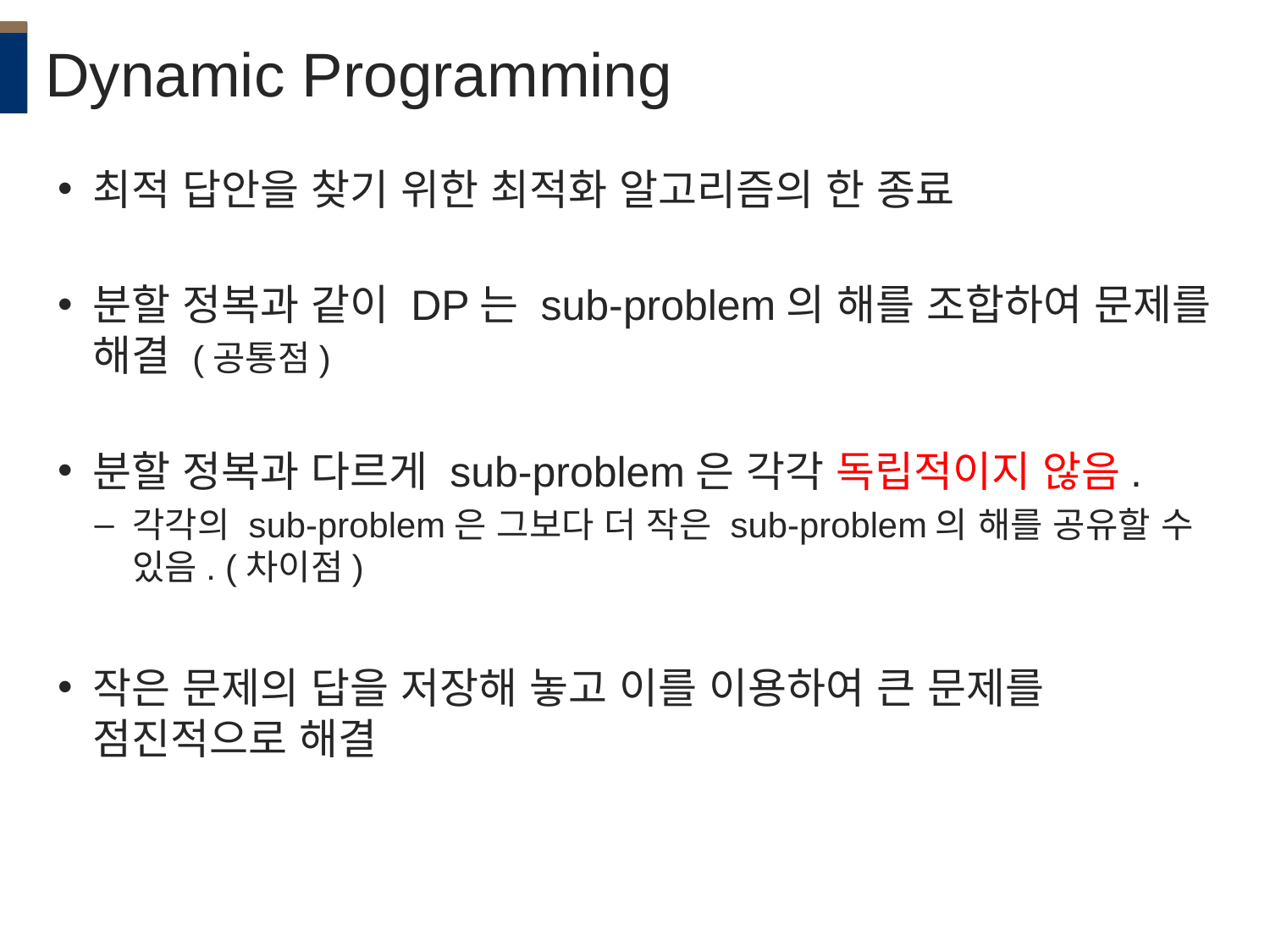

# Dynamic Programming
최적 답안을 찾기 위한 최적화 알고리즘의 한 종료

분할 정복과 같이 DP는 sub-problem의 해를 조합하여 문제를 해결 (공통점)

분할 정복과 다르게 sub-problem은 각각 독립적이지 않음.
각각의 sub-problem은 그보다 더 작은 sub-problem의 해를 공유할 수 있음. (차이점)

작은 문제의 답을 저장해 놓고 이를 이용하여 큰 문제를 점진적으로 해결